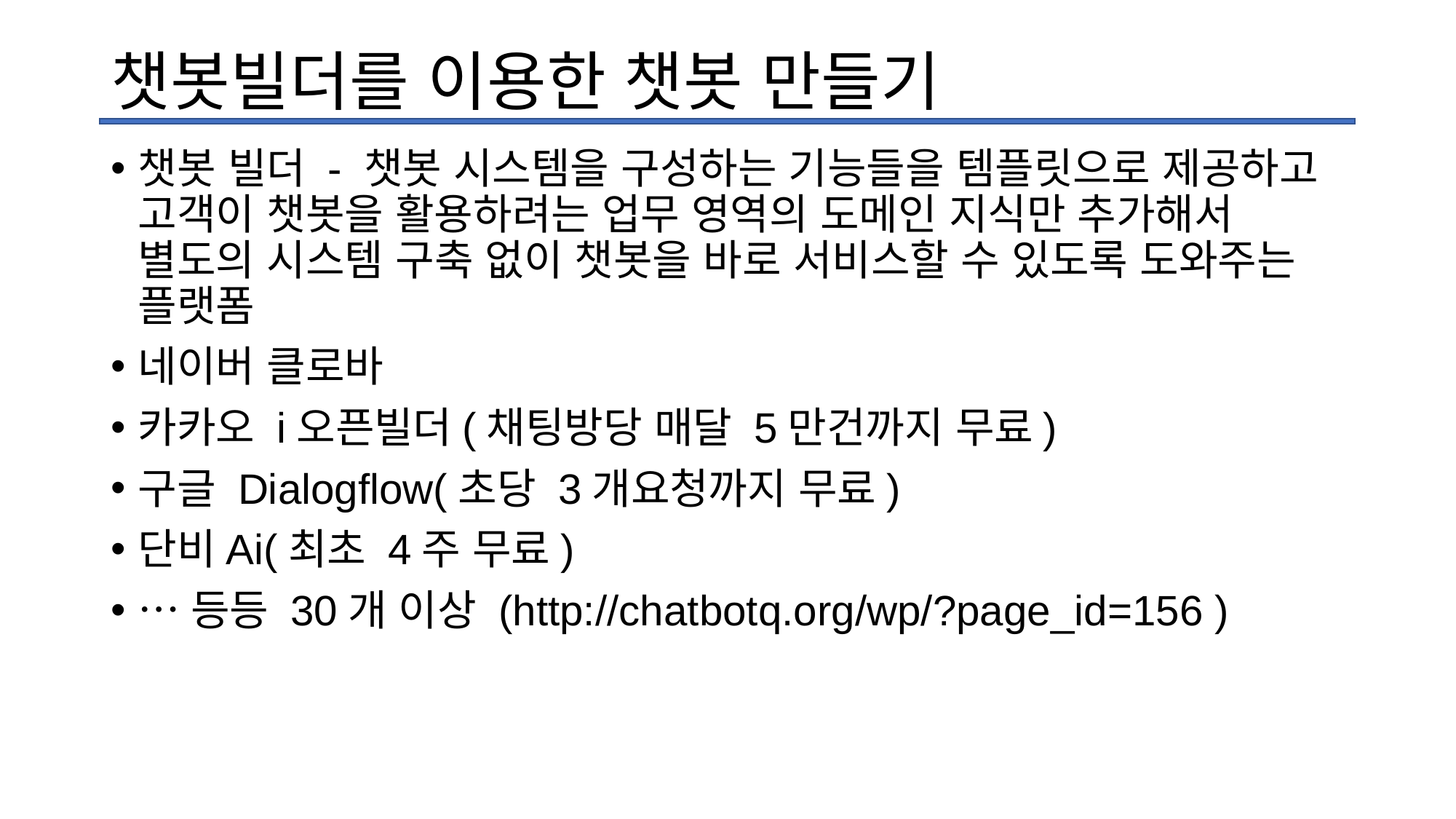

# 챗봇빌더를 이용한 챗봇 만들기
챗봇 빌더 - 챗봇 시스템을 구성하는 기능들을 템플릿으로 제공하고 고객이 챗봇을 활용하려는 업무 영역의 도메인 지식만 추가해서 별도의 시스템 구축 없이 챗봇을 바로 서비스할 수 있도록 도와주는 플랫폼
네이버 클로바
카카오 i오픈빌더(채팅방당 매달 5만건까지 무료)
구글 Dialogflow(초당 3개요청까지 무료)
단비Ai(최초 4주 무료)
…등등 30개 이상 (http://chatbotq.org/wp/?page_id=156 )